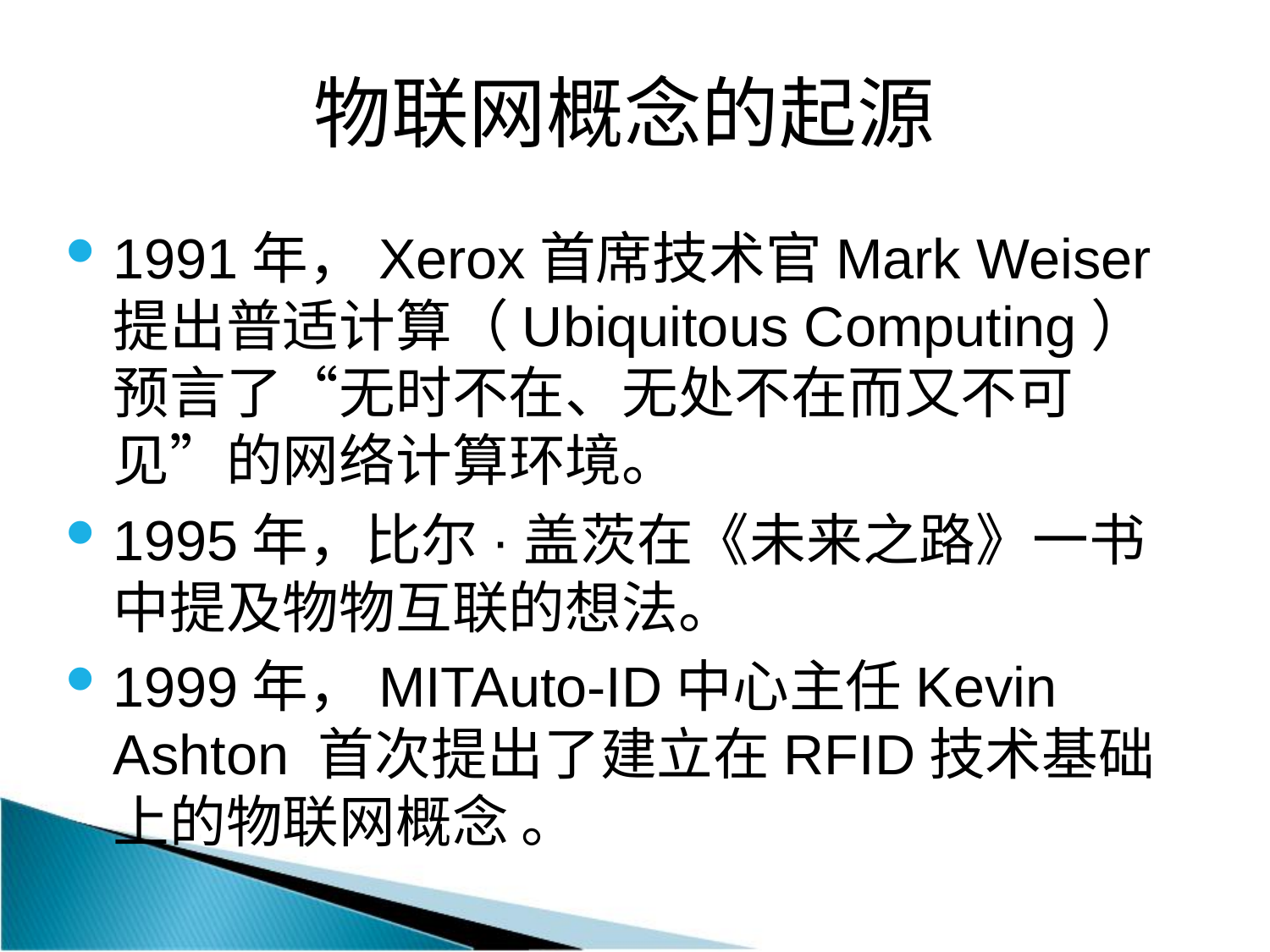

# 物联网概念的起源
1991年，Xerox首席技术官Mark Weiser提出普适计算（Ubiquitous Computing）预言了“无时不在、无处不在而又不可见”的网络计算环境。
1995年，比尔·盖茨在《未来之路》一书中提及物物互联的想法。
1999年，MITAuto-ID中心主任Kevin Ashton 首次提出了建立在RFID技术基础上的物联网概念 。